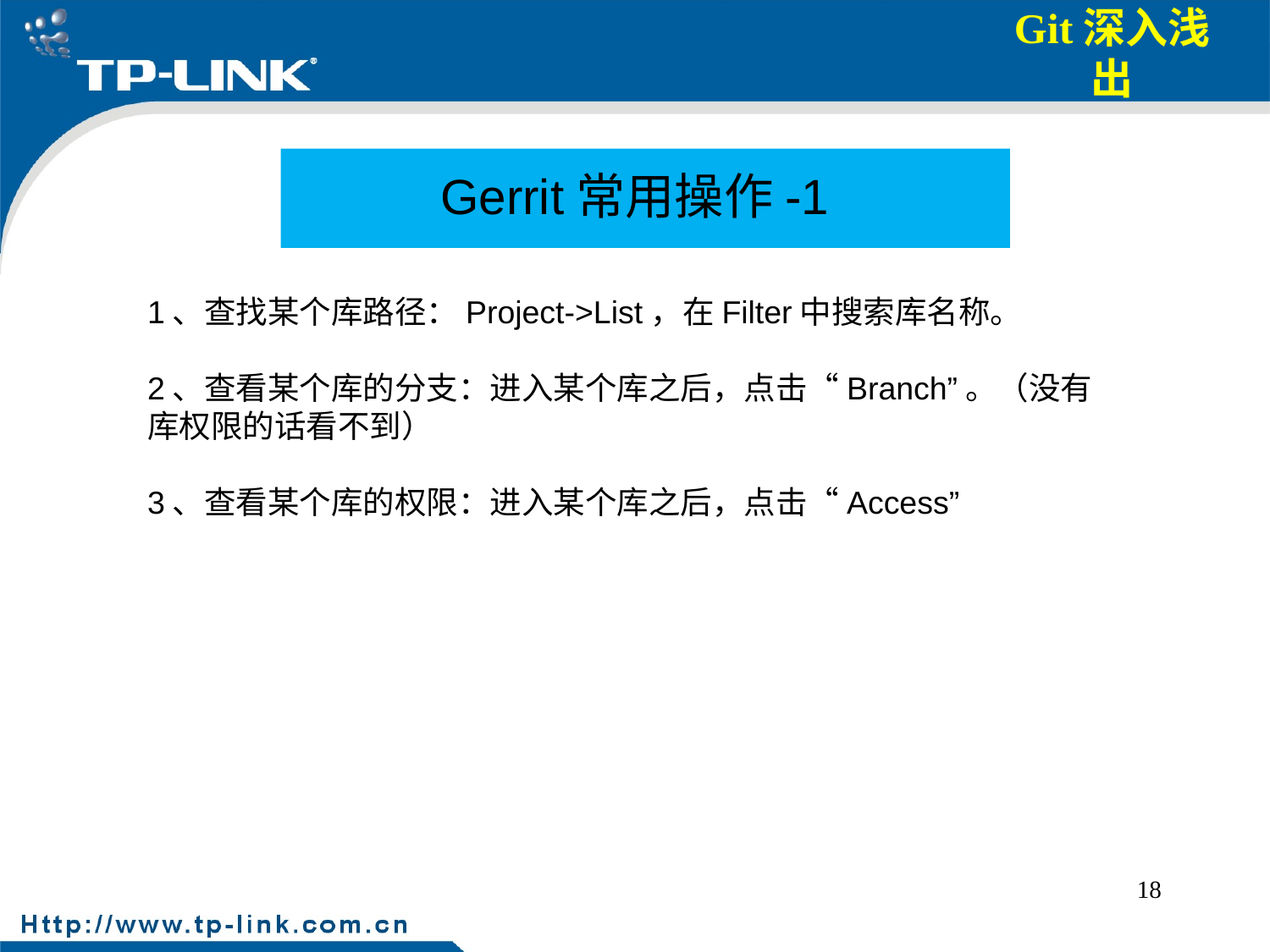

Gerrit常用操作-1
1、查找某个库路径：Project->List，在Filter中搜索库名称。

2、查看某个库的分支：进入某个库之后，点击“Branch”。（没有库权限的话看不到）

3、查看某个库的权限：进入某个库之后，点击“Access”
18